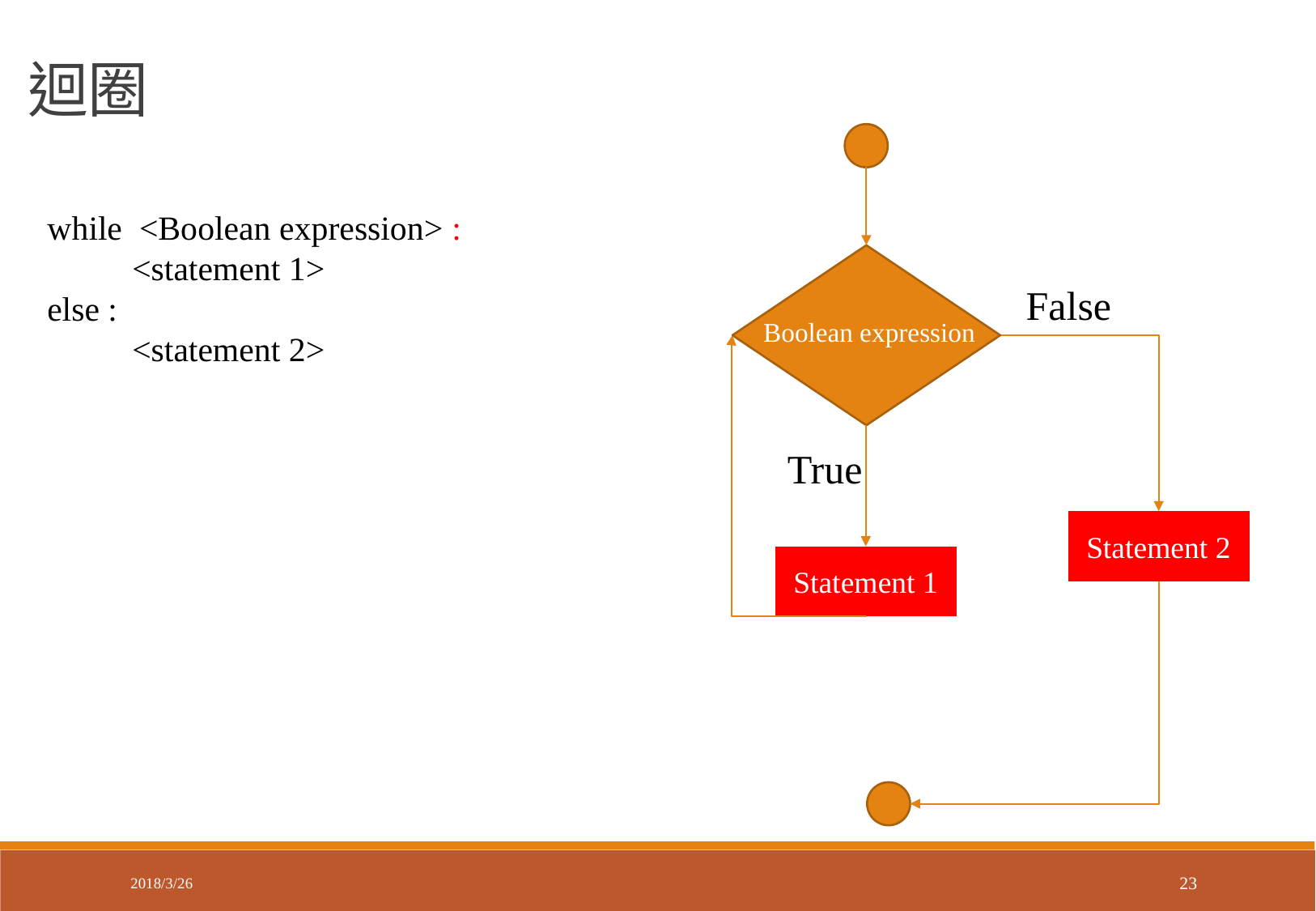

迴圈

while  <Boolean expression> :
          <statement 1>
else :
          <statement 2>

Boolean expression
False
True
Statement 2
Statement 1

2018/3/26
23